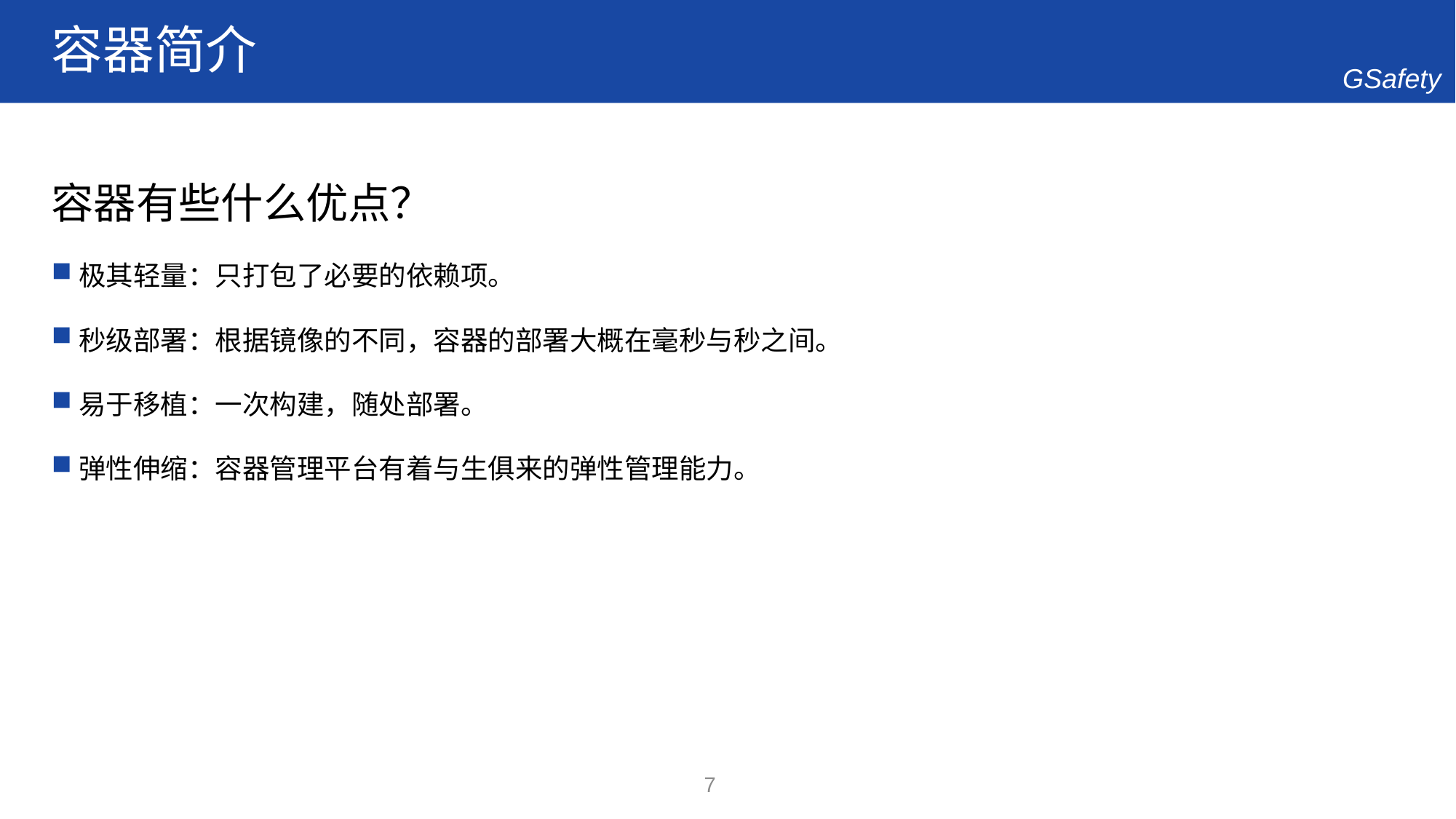

# 容器简介
容器有些什么优点？
极其轻量：只打包了必要的依赖项。
秒级部署：根据镜像的不同，容器的部署大概在毫秒与秒之间。
易于移植：一次构建，随处部署。
弹性伸缩：容器管理平台有着与生俱来的弹性管理能力。
7